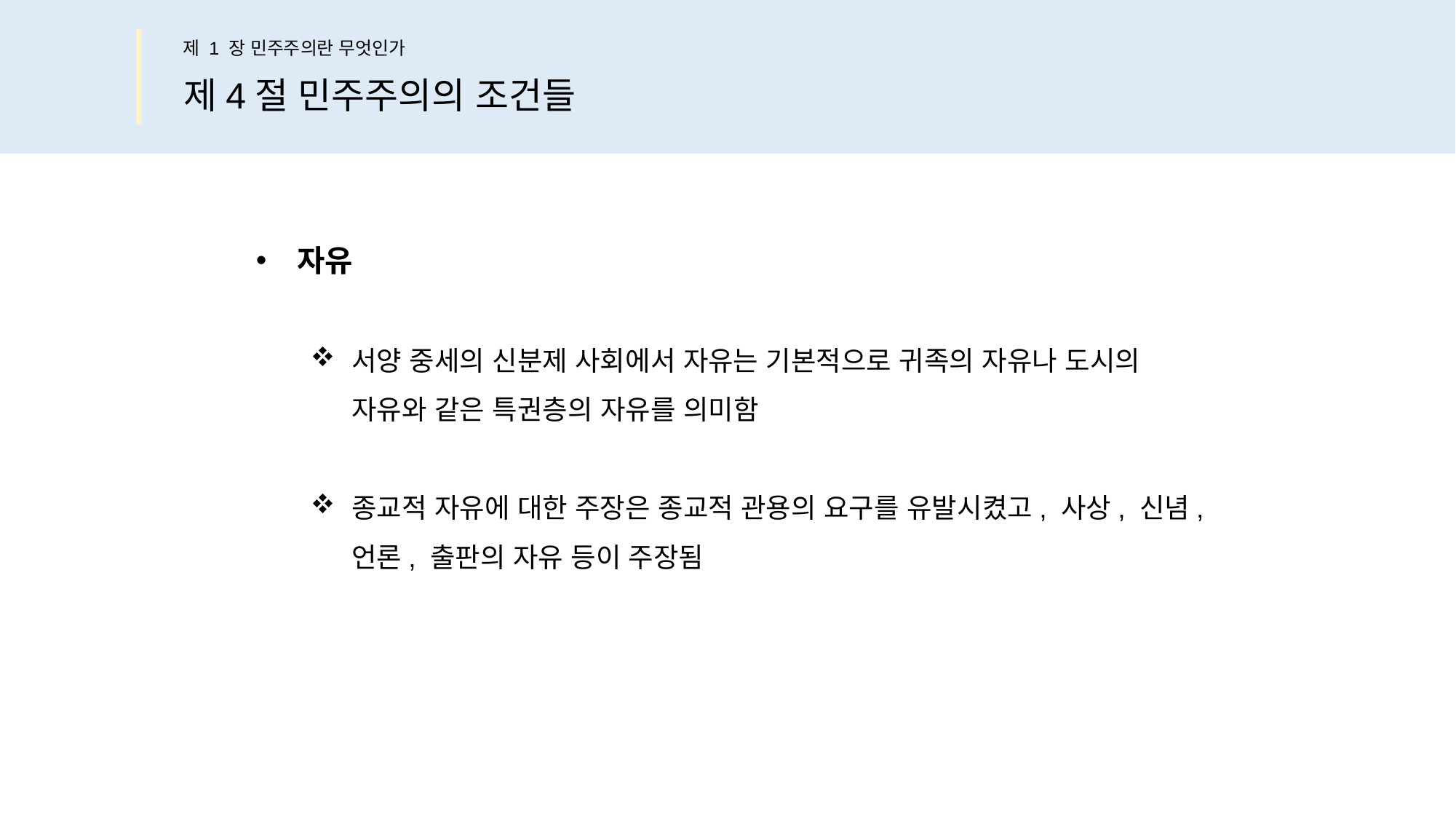

제 1 장 민주주의란 무엇인가
제4절 민주주의의 조건들
자유

서양 중세의 신분제 사회에서 자유는 기본적으로 귀족의 자유나 도시의
자유와 같은 특권층의 자유를 의미함

종교적 자유에 대한 주장은 종교적 관용의 요구를 유발시켰고, 사상, 신념,
언론, 출판의 자유 등이 주장됨